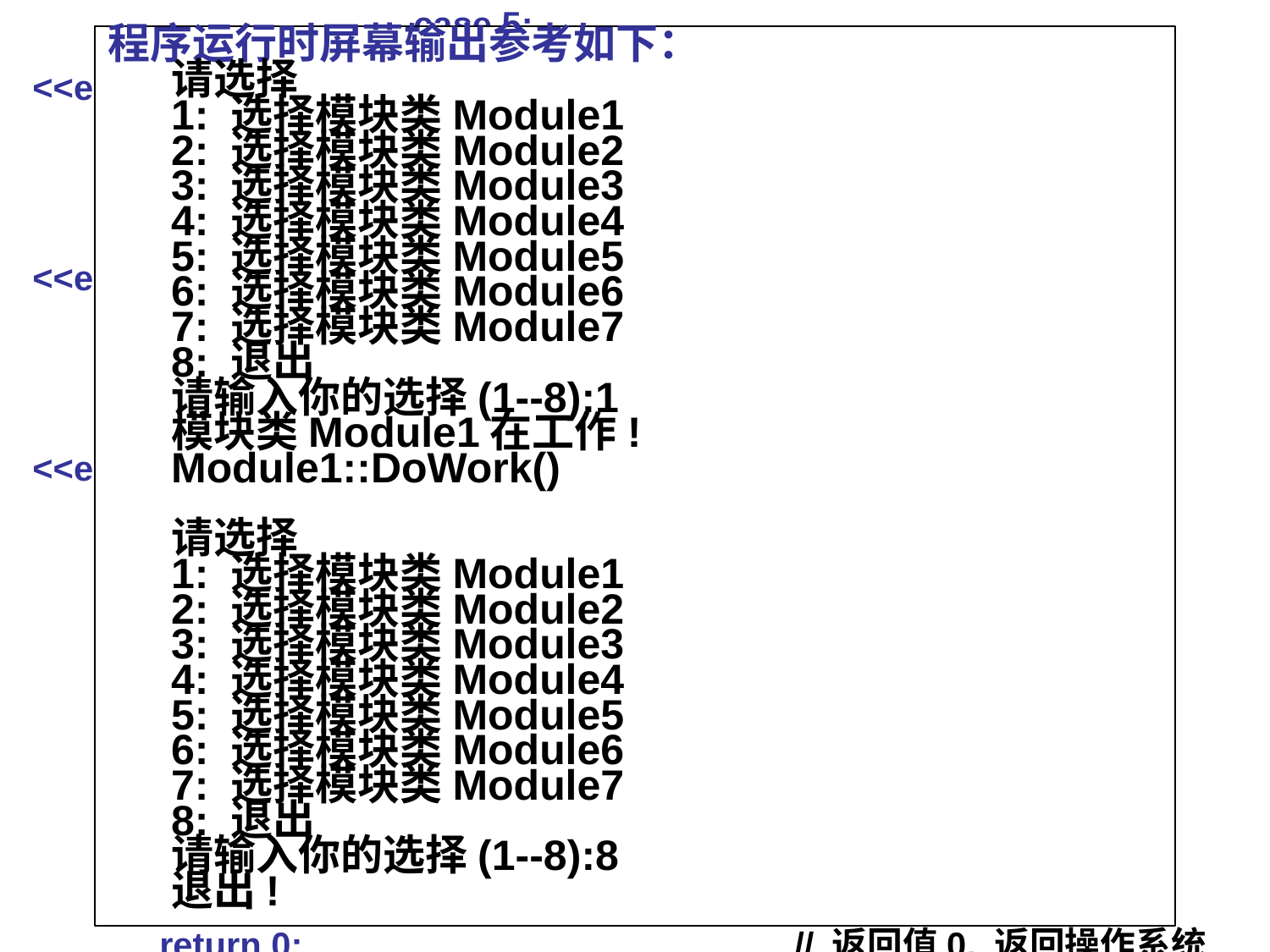

case 5:
				cout << "模块类Module5在工作!" <<endl;
				Module5().DoWork();
				cout << endl;			// 换行
				break;
			case 6:
				cout << "模块类Module6在工作!" <<endl;
				Module6().DoWork();
				cout << endl;			// 换行
				break;
			case 7:
				cout << "模块类Module7在工作!" <<endl;
				Module7().DoWork();
				cout << endl;			// 换行
				break;
			case 8:
				cout << "退出!" << endl;
				cout << endl;			// 换行
				break;
			default:
				cout << "选择有错!" << endl;
				cout << endl;			// 换行
				break;
		}
	}while (select != 8);

	return 0;                    			// 返回值0, 返回操作系统
}
程序运行时屏幕输出参考如下：
请选择
1: 选择模块类Module1
2: 选择模块类Module2
3: 选择模块类Module3
4: 选择模块类Module4
5: 选择模块类Module5
6: 选择模块类Module6
7: 选择模块类Module7
8: 退出
请输入你的选择(1--8):1
模块类Module1在工作!
Module1::DoWork()

请选择
1: 选择模块类Module1
2: 选择模块类Module2
3: 选择模块类Module3
4: 选择模块类Module4
5: 选择模块类Module5
6: 选择模块类Module6
7: 选择模块类Module7
8: 退出
请输入你的选择(1--8):8
退出!